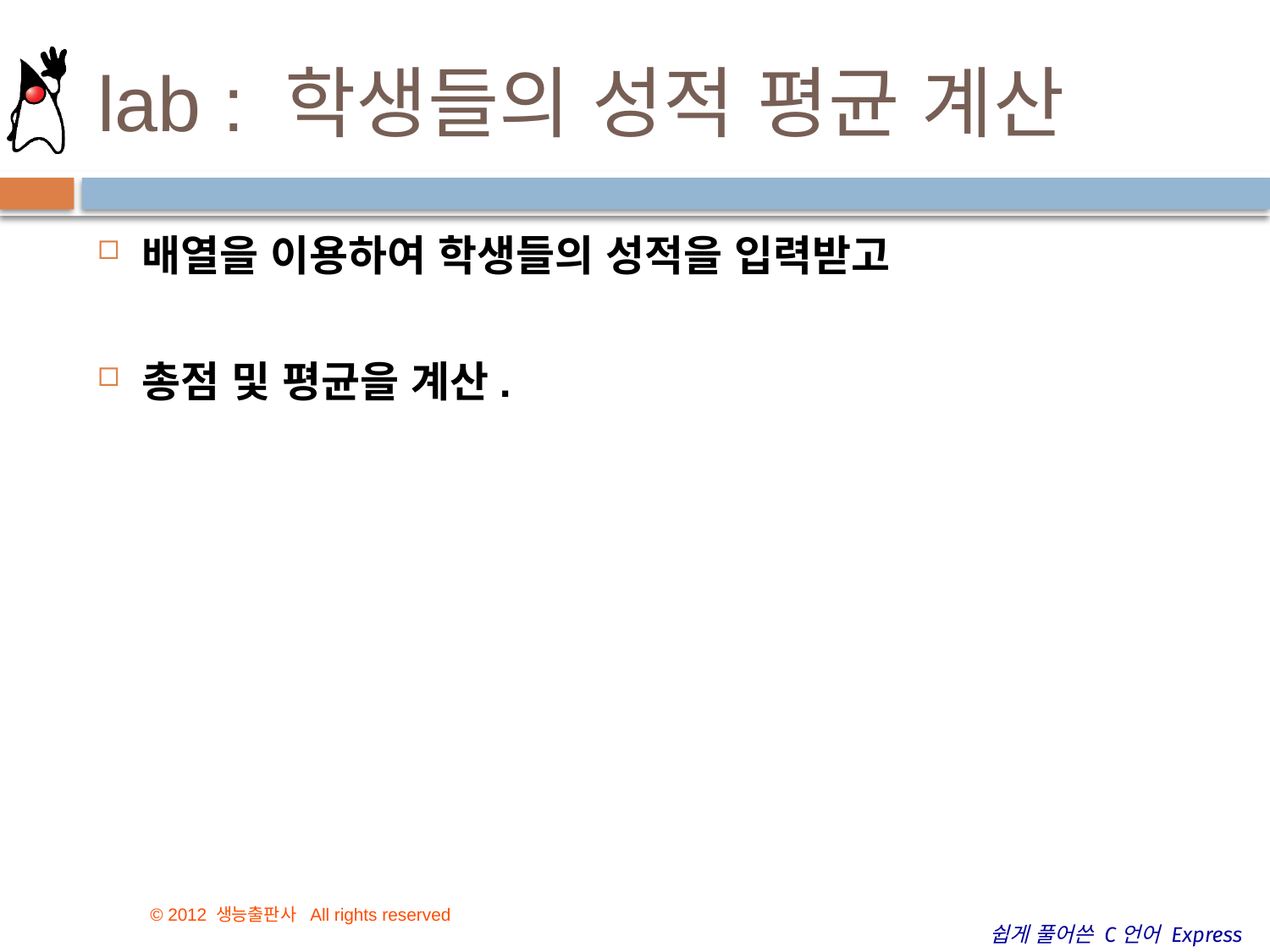

# lab : 학생들의 성적 평균 계산
배열을 이용하여 학생들의 성적을 입력받고

총점 및 평균을 계산.